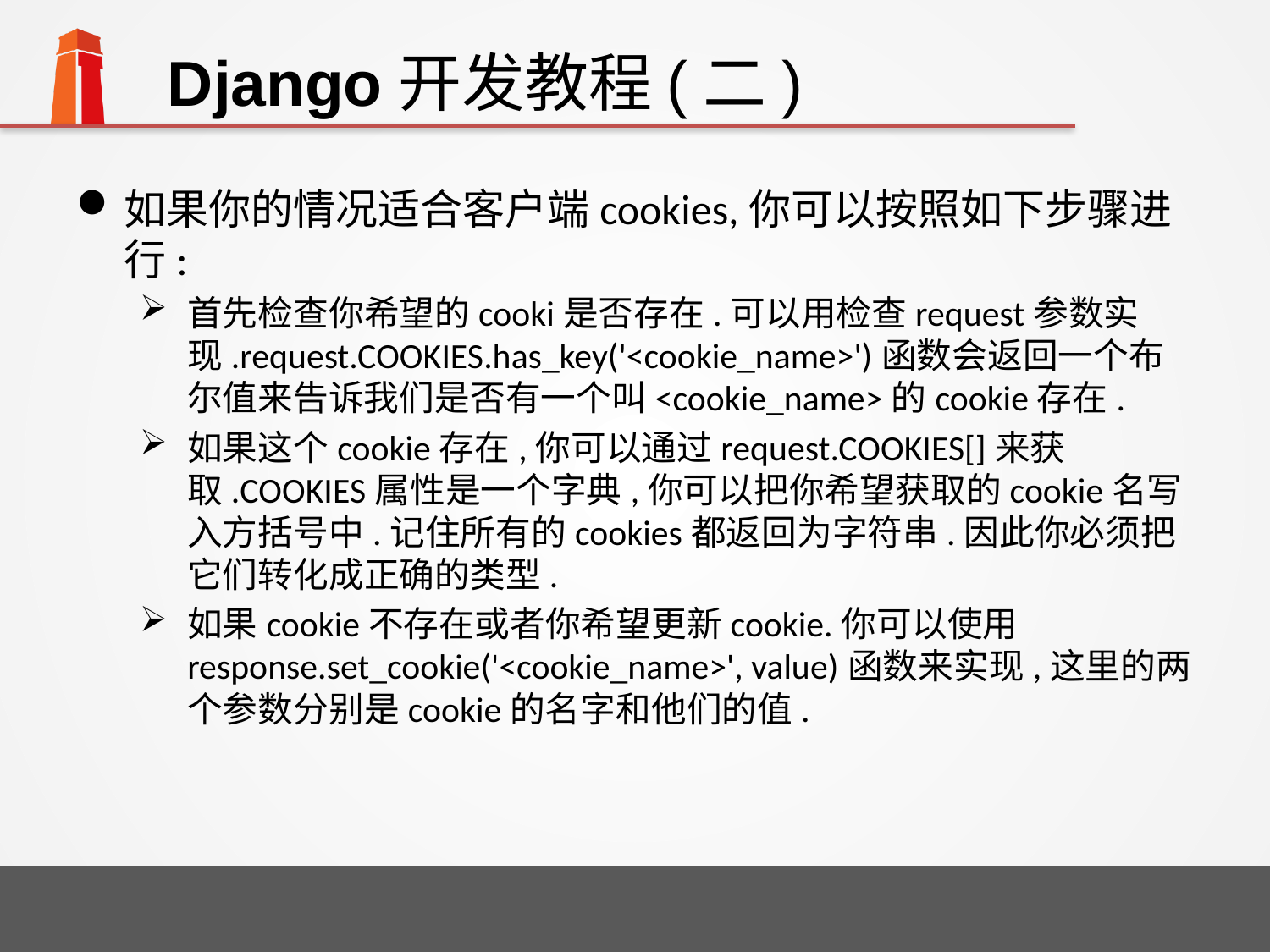

# Django开发教程(二)
如果你的情况适合客户端cookies,你可以按照如下步骤进行:
首先检查你希望的cooki是否存在.可以用检查request参数实现.request.COOKIES.has_key('<cookie_name>')函数会返回一个布尔值来告诉我们是否有一个叫<cookie_name>的cookie存在.
如果这个cookie存在,你可以通过request.COOKIES[]来获取.COOKIES属性是一个字典,你可以把你希望获取的cookie名写入方括号中.记住所有的cookies都返回为字符串.因此你必须把它们转化成正确的类型.
如果cookie不存在或者你希望更新cookie.你可以使用response.set_cookie('<cookie_name>', value)函数来实现,这里的两个参数分别是cookie的名字和他们的值.